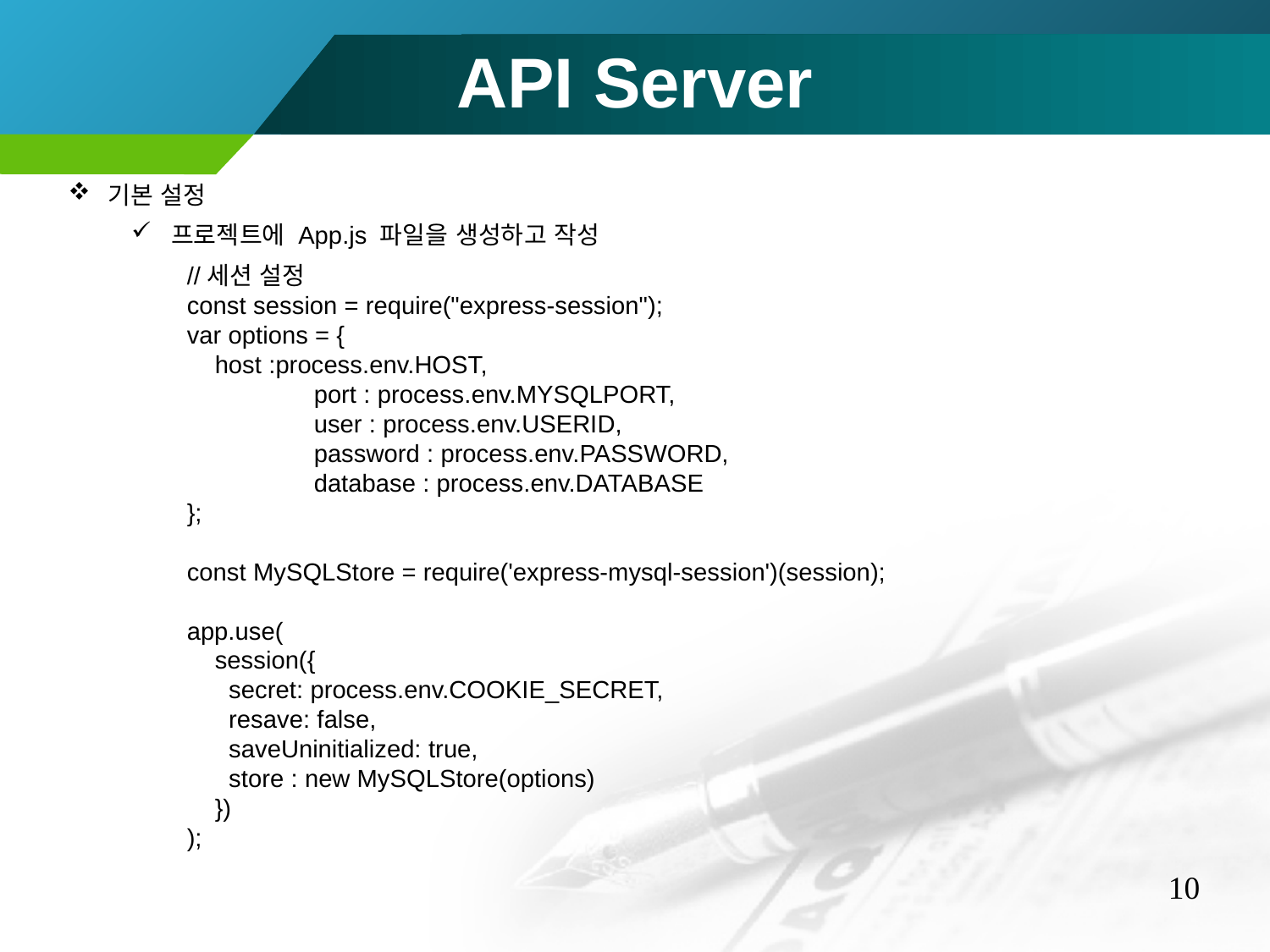

API Server
기본 설정
프로젝트에 App.js 파일을 생성하고 작성
//세션 설정
const session = require("express-session");
var options = {
    host :process.env.HOST,
	port : process.env.MYSQLPORT,
	user : process.env.USERID,
	password : process.env.PASSWORD,
	database : process.env.DATABASE
};

const MySQLStore = require('express-mysql-session')(session);

app.use(
    session({
      secret: process.env.COOKIE_SECRET,
      resave: false,
      saveUninitialized: true,
      store : new MySQLStore(options)
    })
);
10